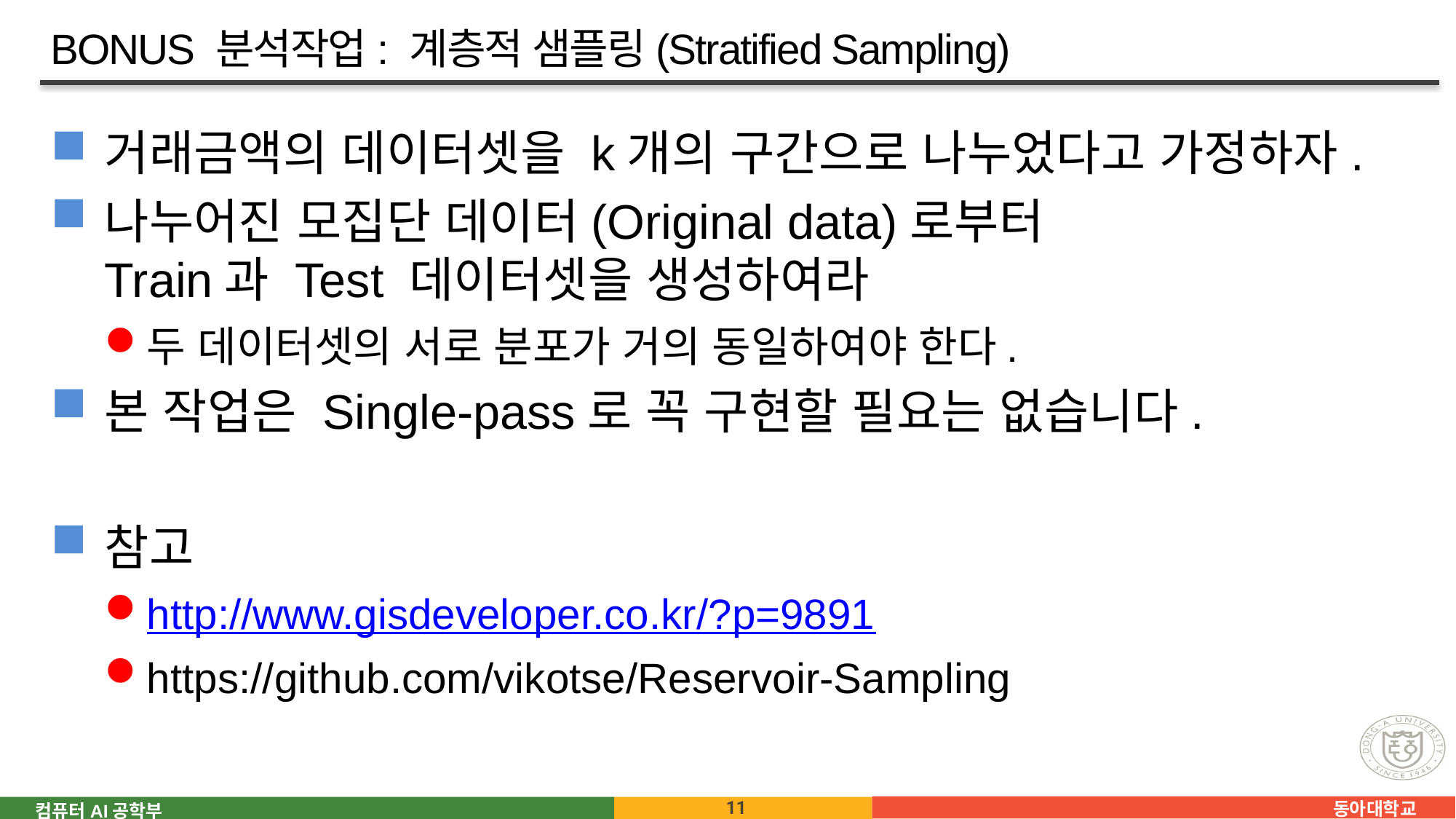

# BONUS 분석작업: 계층적 샘플링(Stratified Sampling)
거래금액의 데이터셋을 k개의 구간으로 나누었다고 가정하자.
나누어진 모집단 데이터(Original data)로부터
Train과 Test 데이터셋을 생성하여라
두 데이터셋의 서로 분포가 거의 동일하여야 한다.
본 작업은 Single-pass로 꼭 구현할 필요는 없습니다.

참고
http://www.gisdeveloper.co.kr/?p=9891
https://github.com/vikotse/Reservoir-Sampling
11